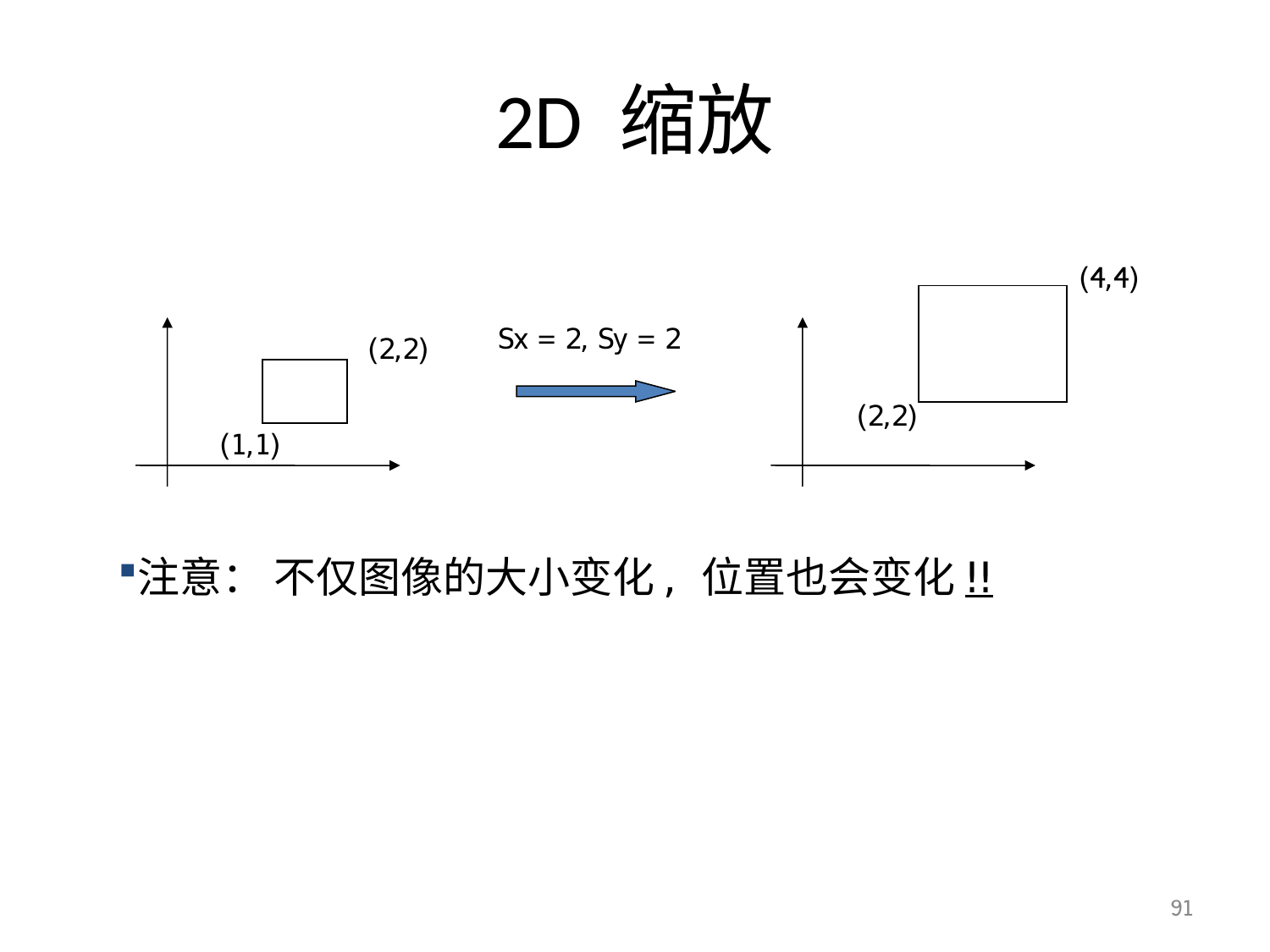

# 2D 缩放
(4,4)

(2,2)

Sx = 2, Sy = 2

(2,2)

(1,1)

注意： 不仅图像的大小变化, 位置也会变化!!

91